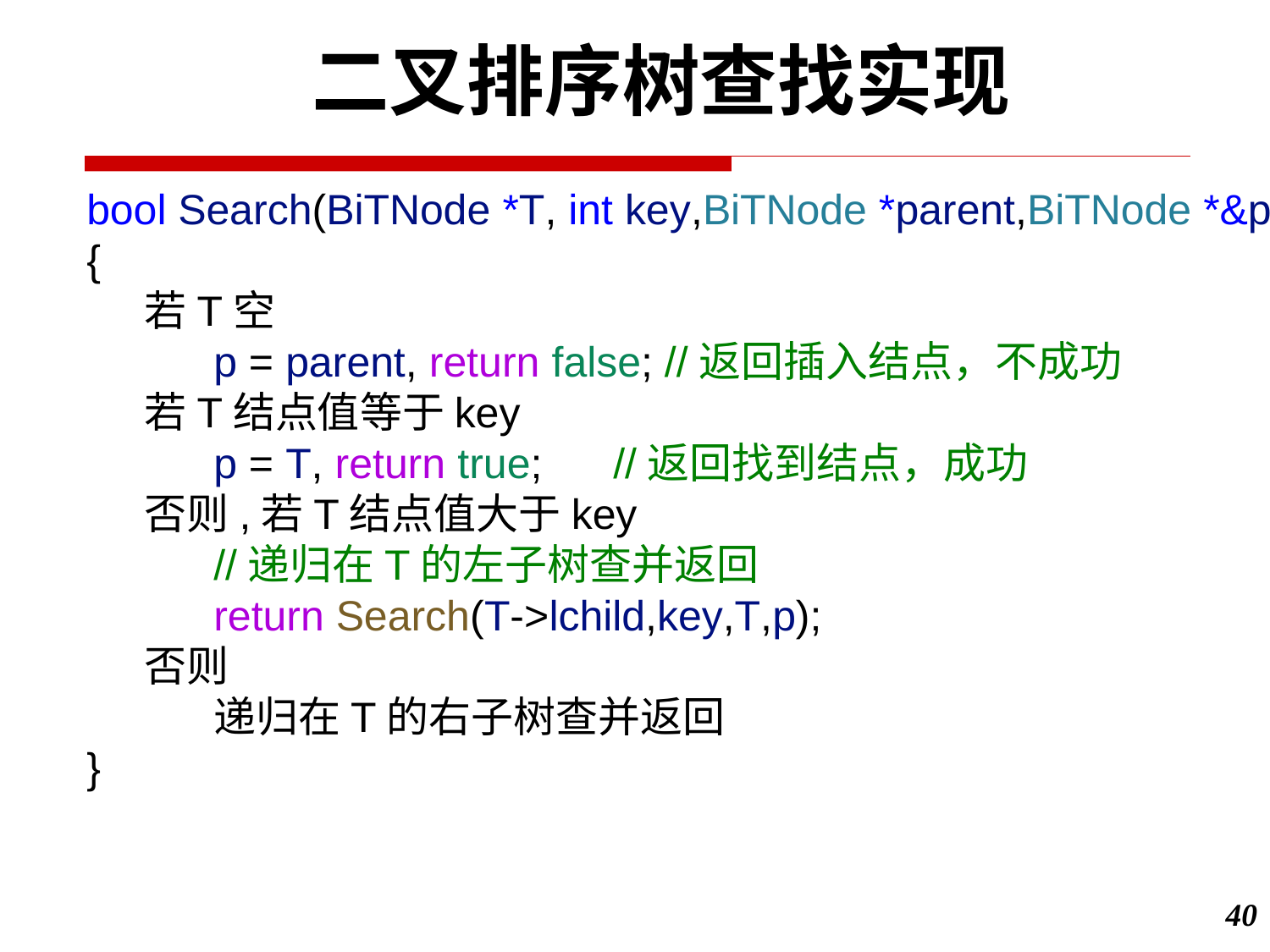

二叉排序树查找实现
bool Search(BiTNode *T, int key,BiTNode *parent,BiTNode *&p)
{
     若T空
        	p = parent, return false; //返回插入结点，不成功
     若T结点值等于key
        	p = T, return true;      //返回找到结点，成功
     否则,若T结点值大于key
       	//递归在T的左子树查并返回
       	return Search(T->lchild,key,T,p);
     否则
      	递归在T的右子树查并返回
}
40